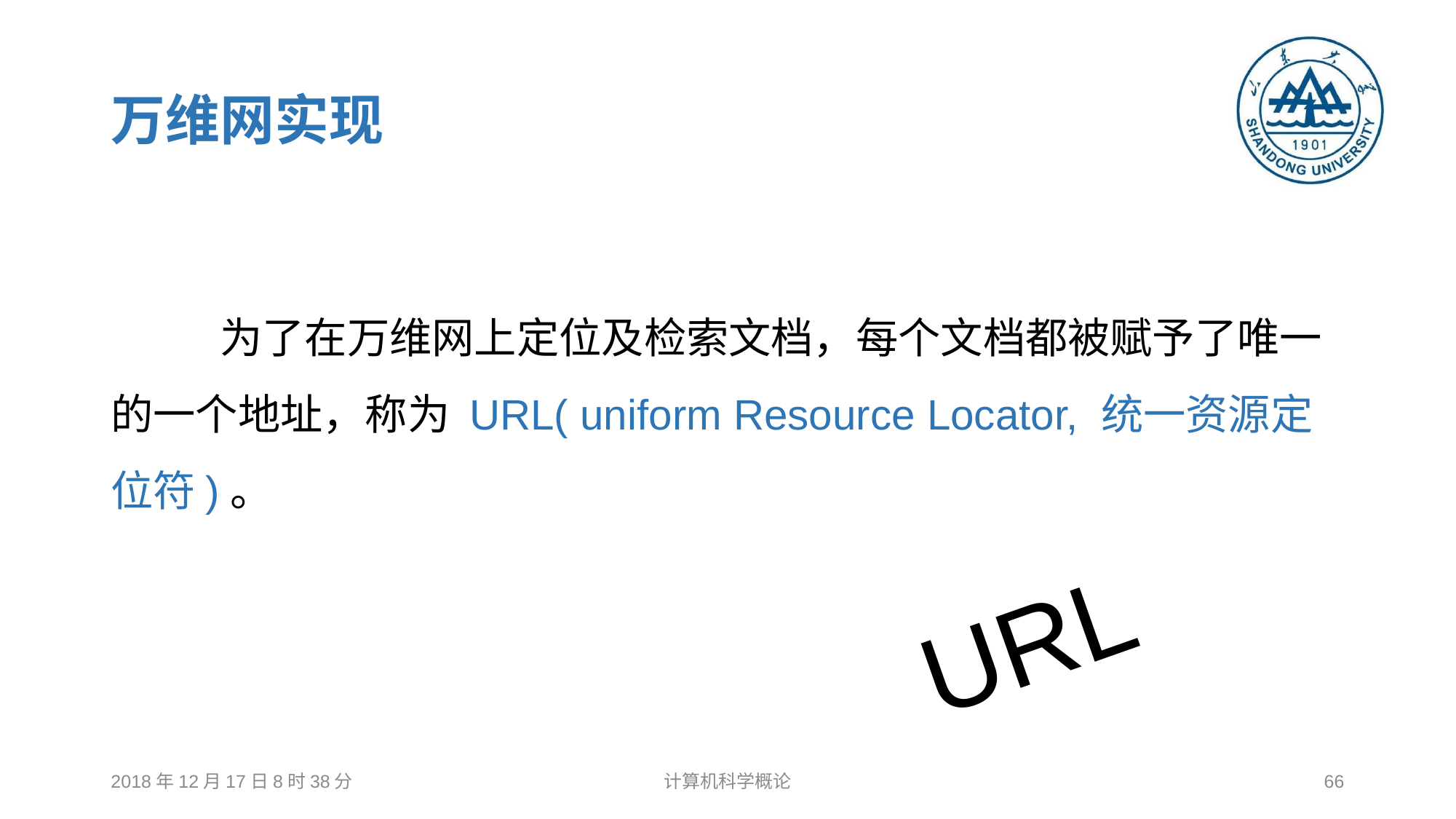

# 万维网实现
	为了在万维网上定位及检索文档，每个文档都被赋予了唯一的一个地址，称为 URL( uniform Resource Locator, 统一资源定位符)。
URL
2018年12月17日8时38分
计算机科学概论
66